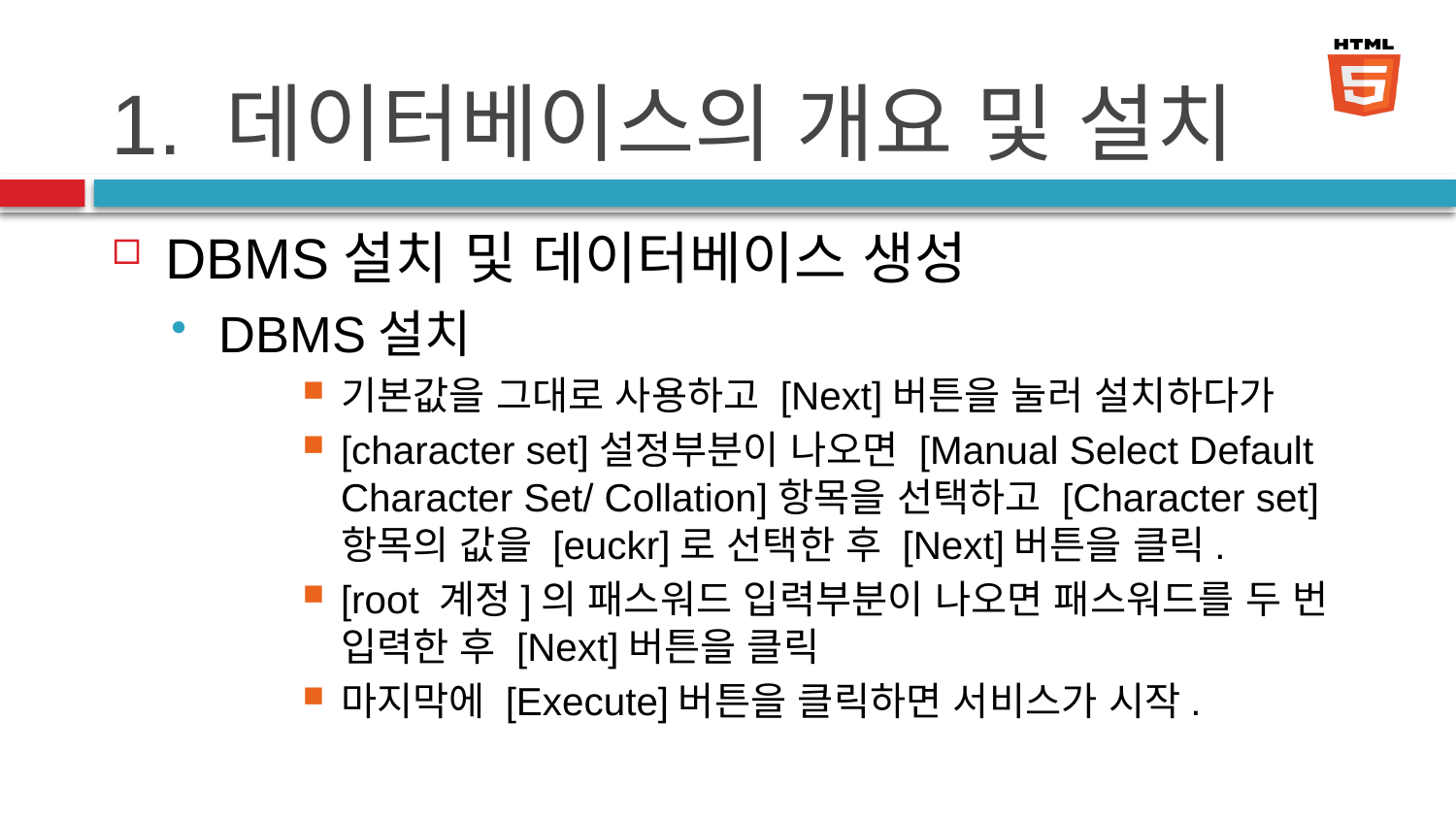

# 1. 데이터베이스의 개요 및 설치
DBMS설치 및 데이터베이스 생성
DBMS설치
기본값을 그대로 사용하고 [Next]버튼을 눌러 설치하다가
[character set]설정부분이 나오면 [Manual Select Default Character Set/ Collation]항목을 선택하고 [Character set]항목의 값을 [euckr]로 선택한 후 [Next]버튼을 클릭.
[root 계정]의 패스워드 입력부분이 나오면 패스워드를 두 번 입력한 후 [Next]버튼을 클릭
마지막에 [Execute]버튼을 클릭하면 서비스가 시작.